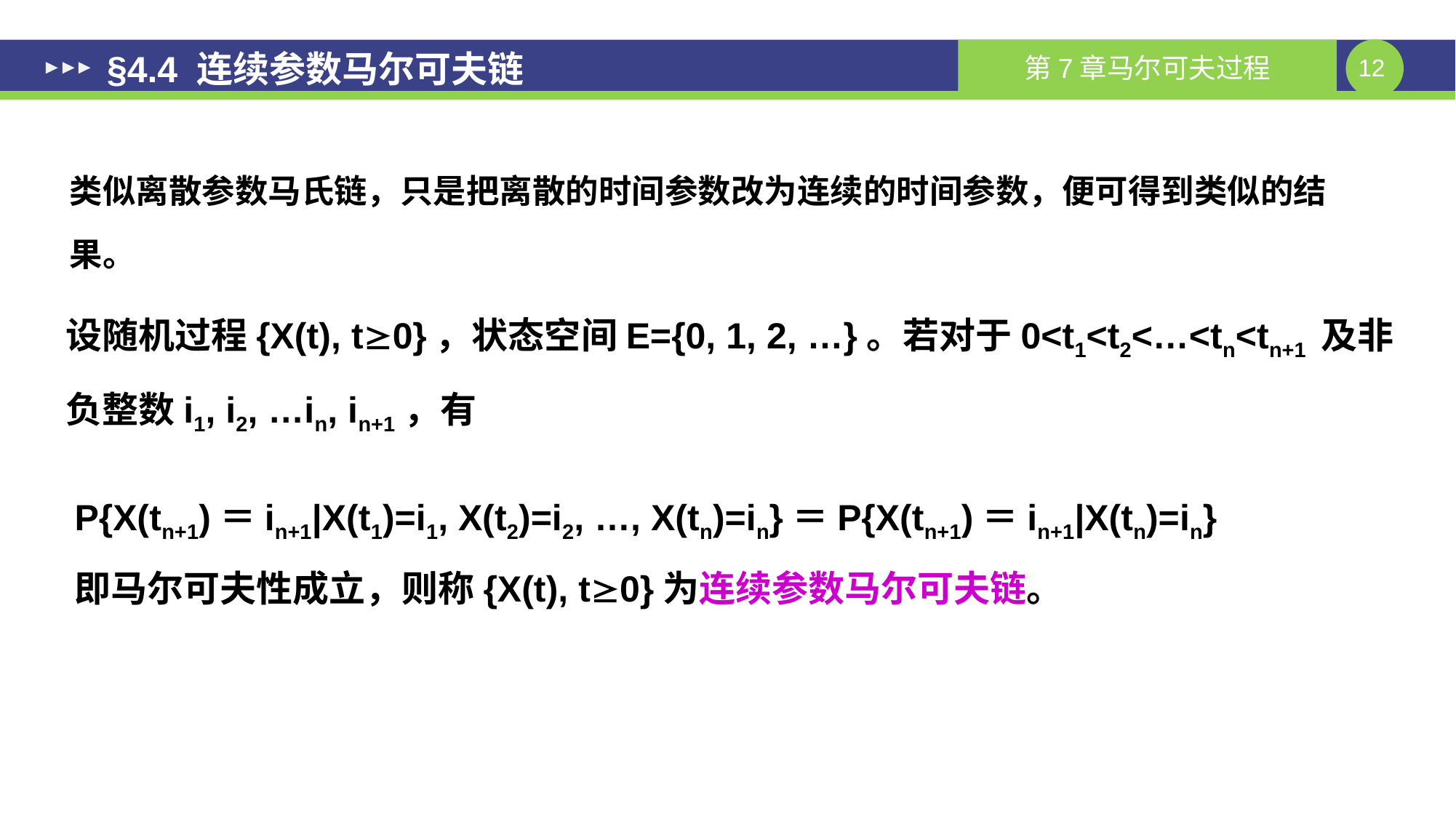

# §4.4 连续参数马尔可夫链
类似离散参数马氏链，只是把离散的时间参数改为连续的时间参数，便可得到类似的结果。
设随机过程{X(t), t≥0}，状态空间E={0, 1, 2, …}。若对于0<t1<t2<…<tn<tn+1 及非负整数i1, i2, …in, in+1，有

P{X(tn+1)＝in+1|X(t1)=i1, X(t2)=i2, …, X(tn)=in}＝P{X(tn+1)＝in+1|X(tn)=in}
即马尔可夫性成立，则称{X(t), t≥0}为连续参数马尔可夫链。